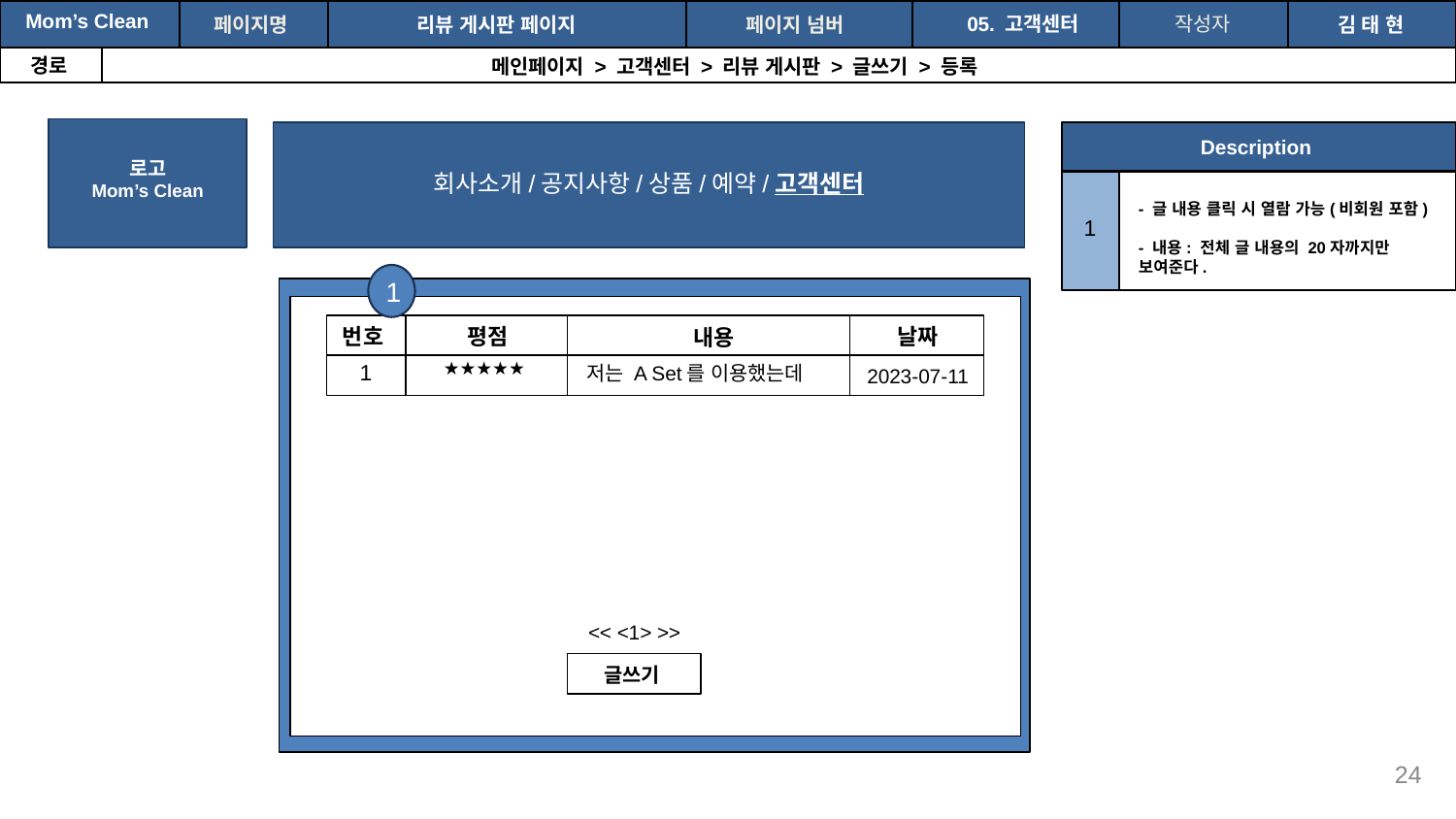

05. 고객센터
작성자
Mom’s Clean
리뷰 게시판 페이지
페이지 넘버
페이지명
김 태 현

경로
메인페이지 > 고객센터 > 리뷰 게시판 > 글쓰기 > 등록

로고
Mom’s Clean
Description

회사소개/공지사항/상품/예약/고객센터

- 글 내용 클릭 시 열람 가능(비회원 포함)

- 내용: 전체 글 내용의 20자까지만 보여준다.
1
1

평점
날짜
번호
내용

1
★★★★★
2023-07-11
저는 A Set를 이용했는데

<< <1> >>
글쓰기

24